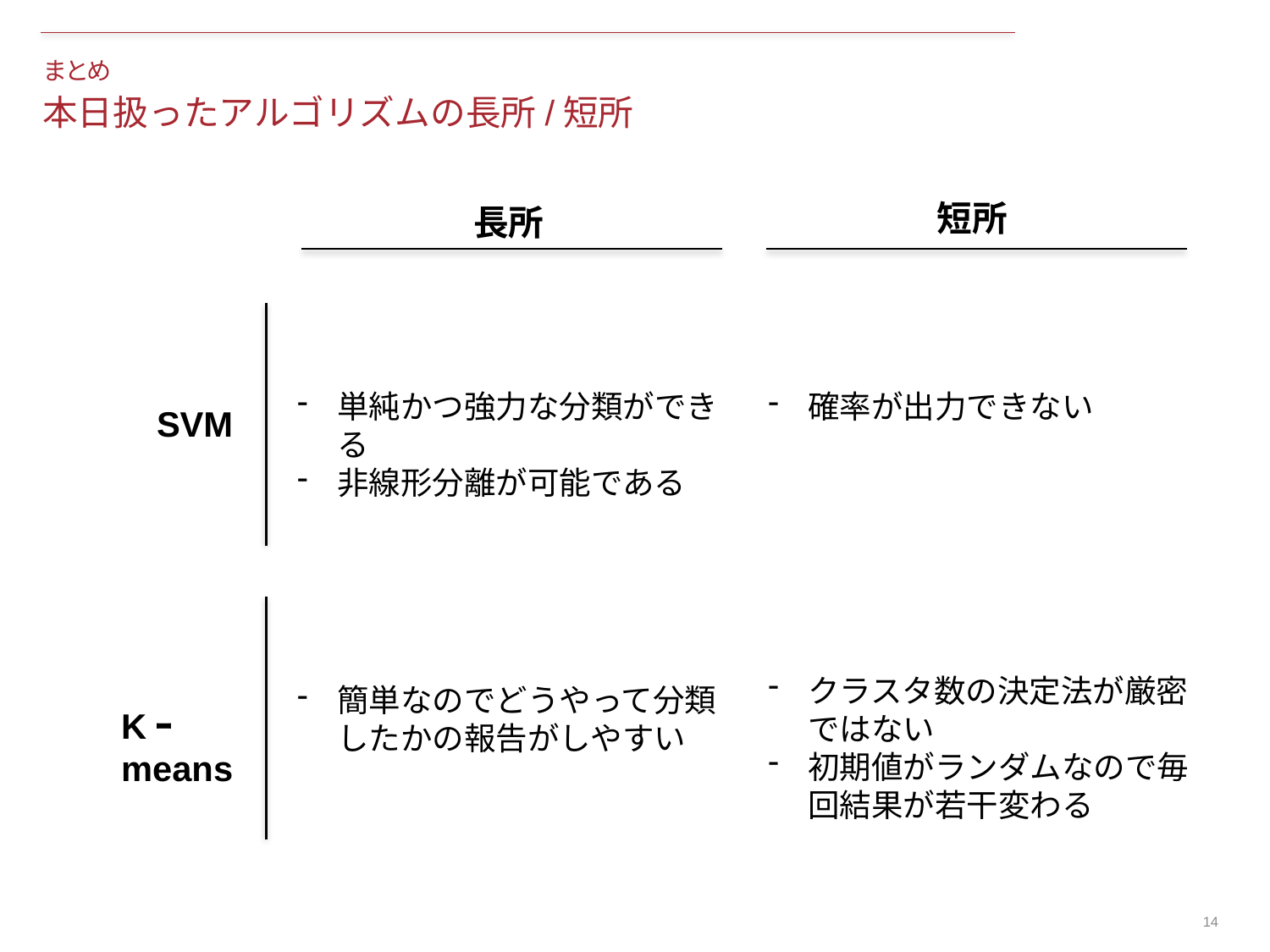

まとめ
本日扱ったアルゴリズムの長所/短所
短所
長所
確率が出力できない
単純かつ強力な分類ができる
非線形分離が可能である
SVM
クラスタ数の決定法が厳密ではない
初期値がランダムなので毎回結果が若干変わる
簡単なのでどうやって分類したかの報告がしやすい
Kｰmeans
14